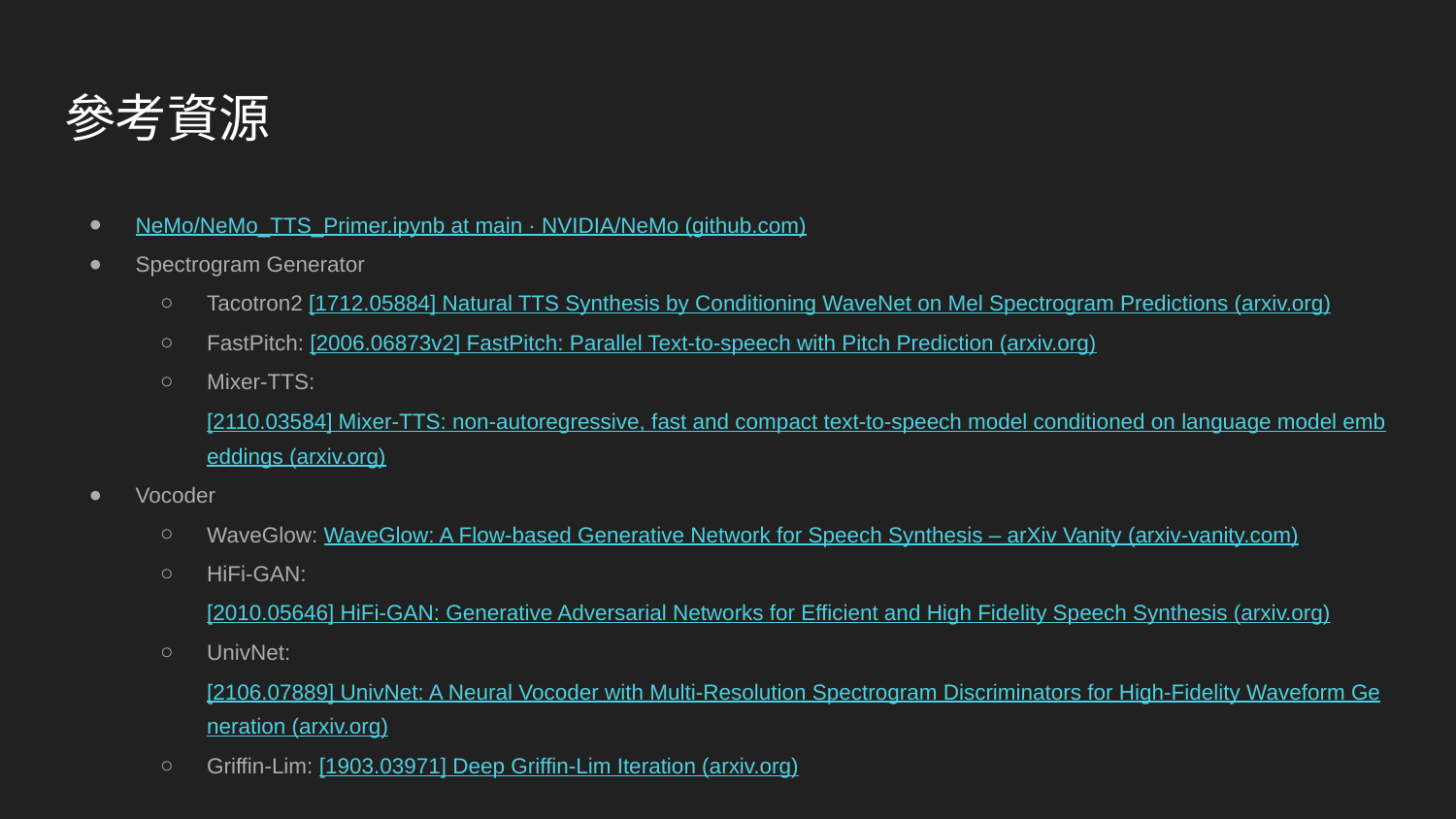

# 參考資源
NeMo/NeMo_TTS_Primer.ipynb at main · NVIDIA/NeMo (github.com)
Spectrogram Generator
Tacotron2 [1712.05884] Natural TTS Synthesis by Conditioning WaveNet on Mel Spectrogram Predictions (arxiv.org)
FastPitch: [2006.06873v2] FastPitch: Parallel Text-to-speech with Pitch Prediction (arxiv.org)
Mixer-TTS: [2110.03584] Mixer-TTS: non-autoregressive, fast and compact text-to-speech model conditioned on language model embeddings (arxiv.org)
Vocoder
WaveGlow: WaveGlow: A Flow-based Generative Network for Speech Synthesis – arXiv Vanity (arxiv-vanity.com)
HiFi-GAN: [2010.05646] HiFi-GAN: Generative Adversarial Networks for Efficient and High Fidelity Speech Synthesis (arxiv.org)
UnivNet: [2106.07889] UnivNet: A Neural Vocoder with Multi-Resolution Spectrogram Discriminators for High-Fidelity Waveform Generation (arxiv.org)
Griffin-Lim: [1903.03971] Deep Griffin-Lim Iteration (arxiv.org)